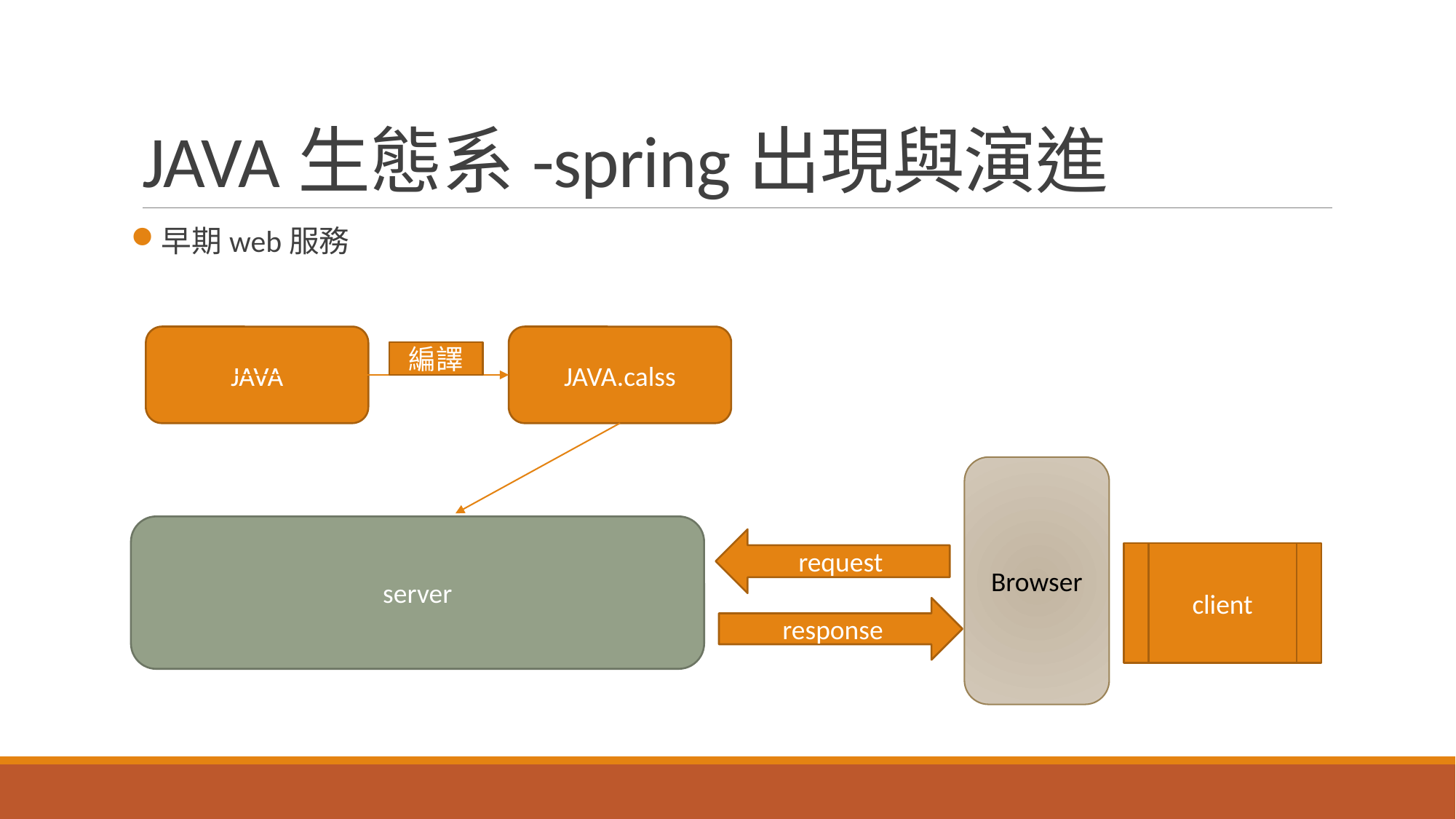

# JAVA生態系-spring出現與演進
早期web服務

JAVA
JAVA.calss
編譯
Browser
server
request
client
response